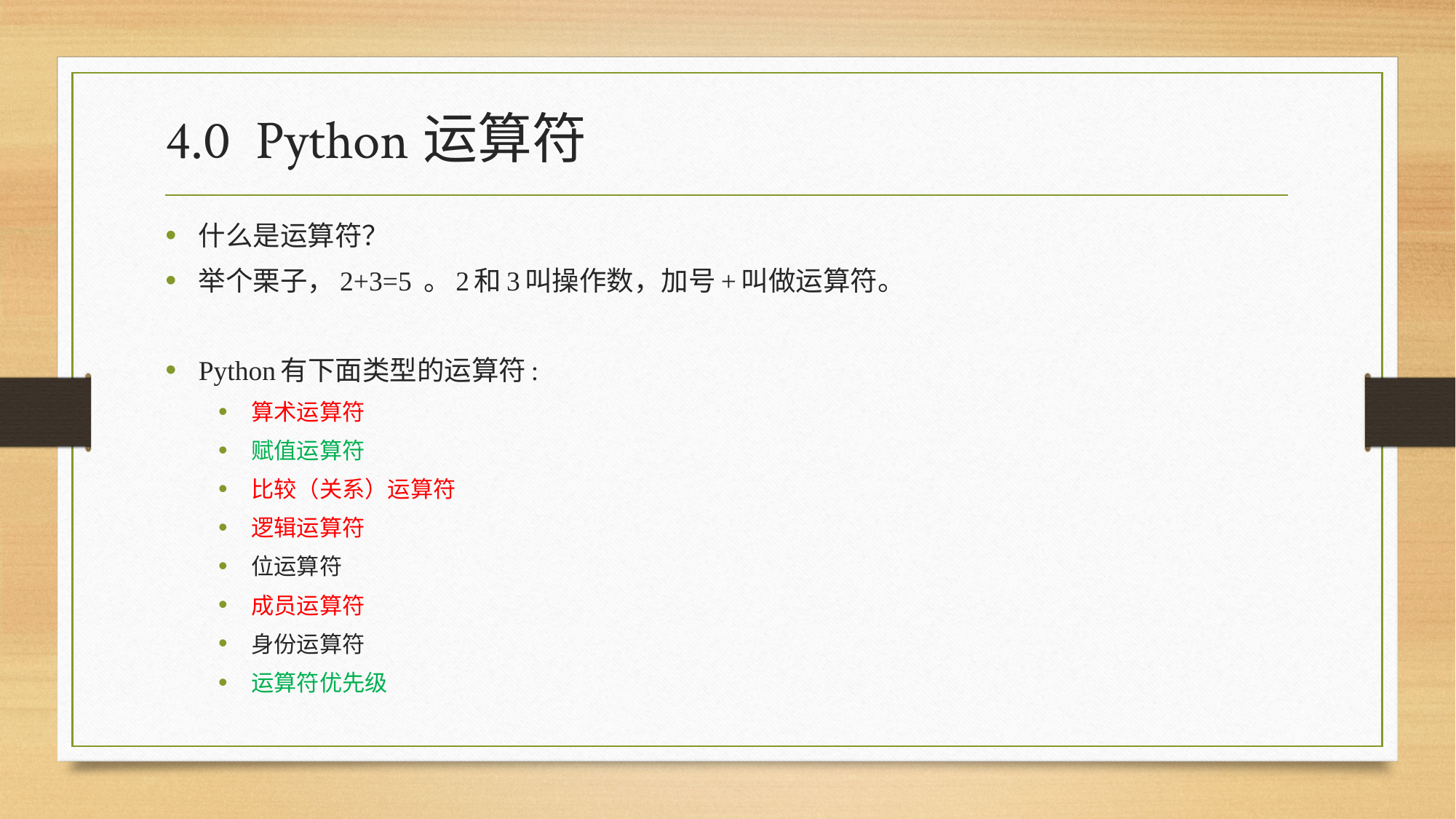

# 4.0  Python运算符
什么是运算符？
举个栗子，2+3=5 。2和3叫操作数，加号+叫做运算符。

Python有下面类型的运算符:
算术运算符
赋值运算符
比较（关系）运算符
逻辑运算符
位运算符
成员运算符
身份运算符
运算符优先级